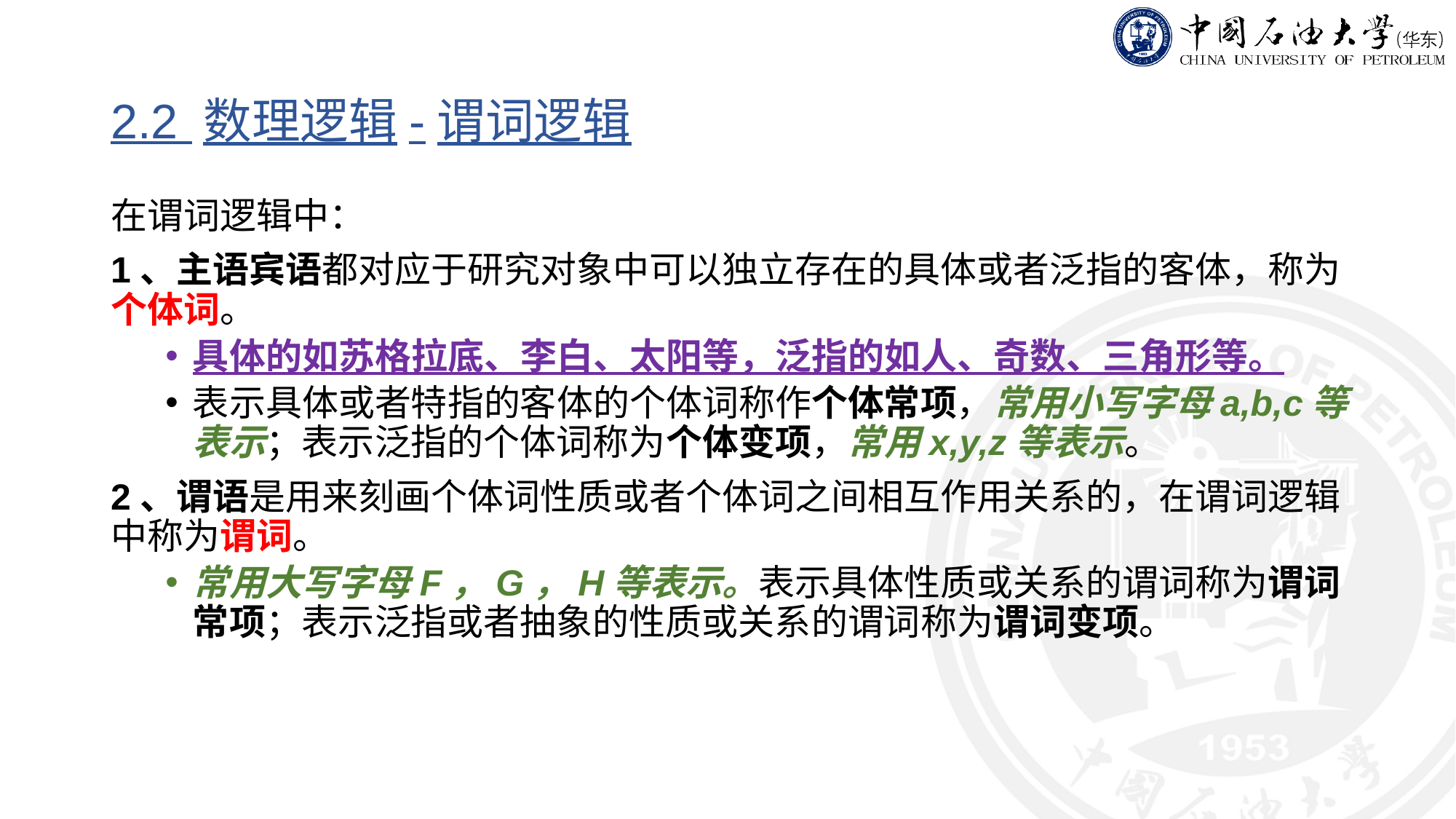

# 2.2 数理逻辑-谓词逻辑
在谓词逻辑中：
1、主语宾语都对应于研究对象中可以独立存在的具体或者泛指的客体，称为个体词。
具体的如苏格拉底、李白、太阳等，泛指的如人、奇数、三角形等。
表示具体或者特指的客体的个体词称作个体常项，常用小写字母a,b,c等表示；表示泛指的个体词称为个体变项，常用x,y,z等表示。
2、谓语是用来刻画个体词性质或者个体词之间相互作用关系的，在谓词逻辑中称为谓词。
常用大写字母F，G，H等表示。表示具体性质或关系的谓词称为谓词常项；表示泛指或者抽象的性质或关系的谓词称为谓词变项。